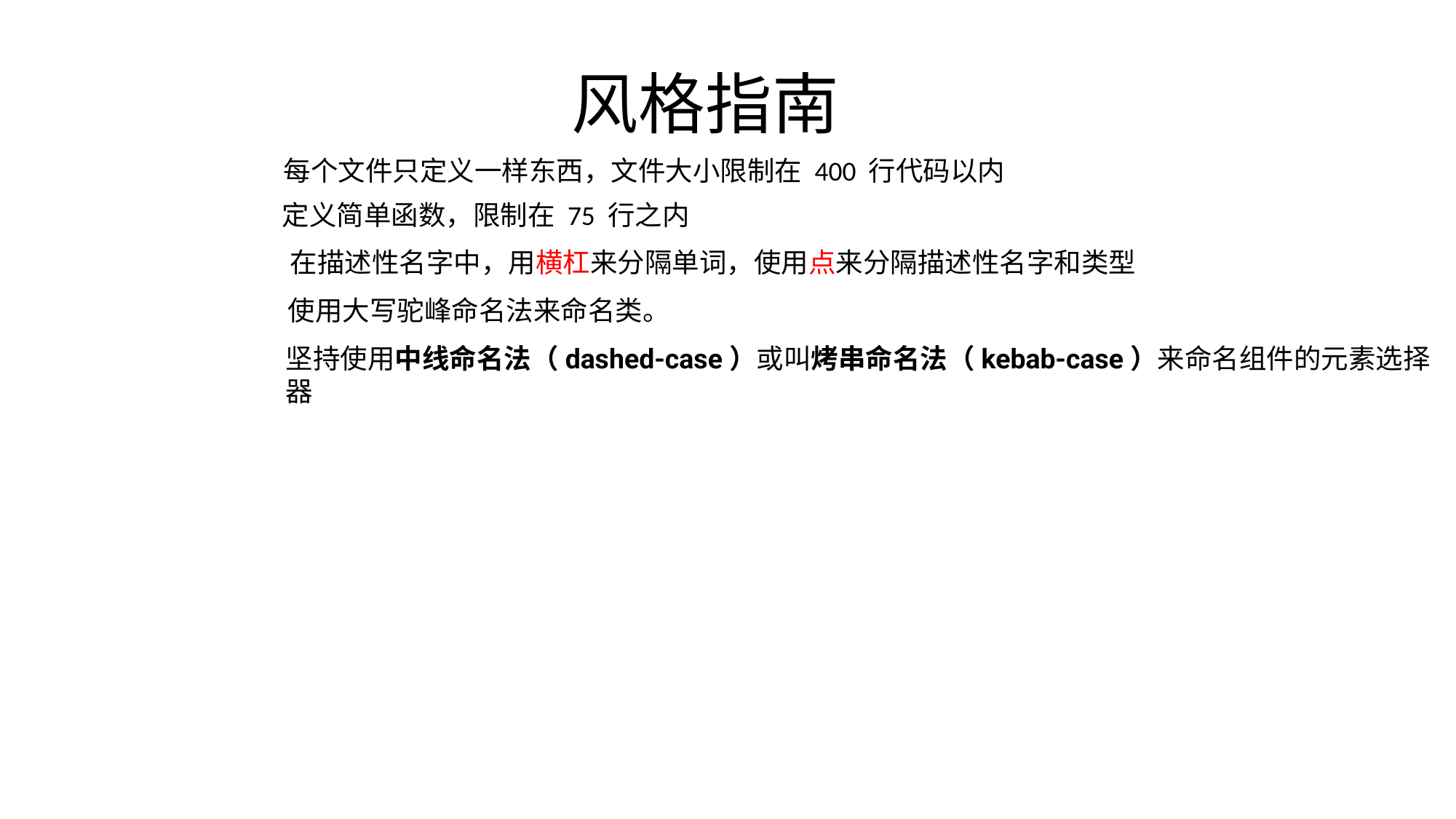

风格指南
每个文件只定义一样东西，文件大小限制在 400 行代码以内
定义简单函数，限制在 75 行之内
在描述性名字中，用横杠来分隔单词，使用点来分隔描述性名字和类型
使用大写驼峰命名法来命名类。
坚持使用中线命名法（dashed-case）或叫烤串命名法（kebab-case）来命名组件的元素选择器